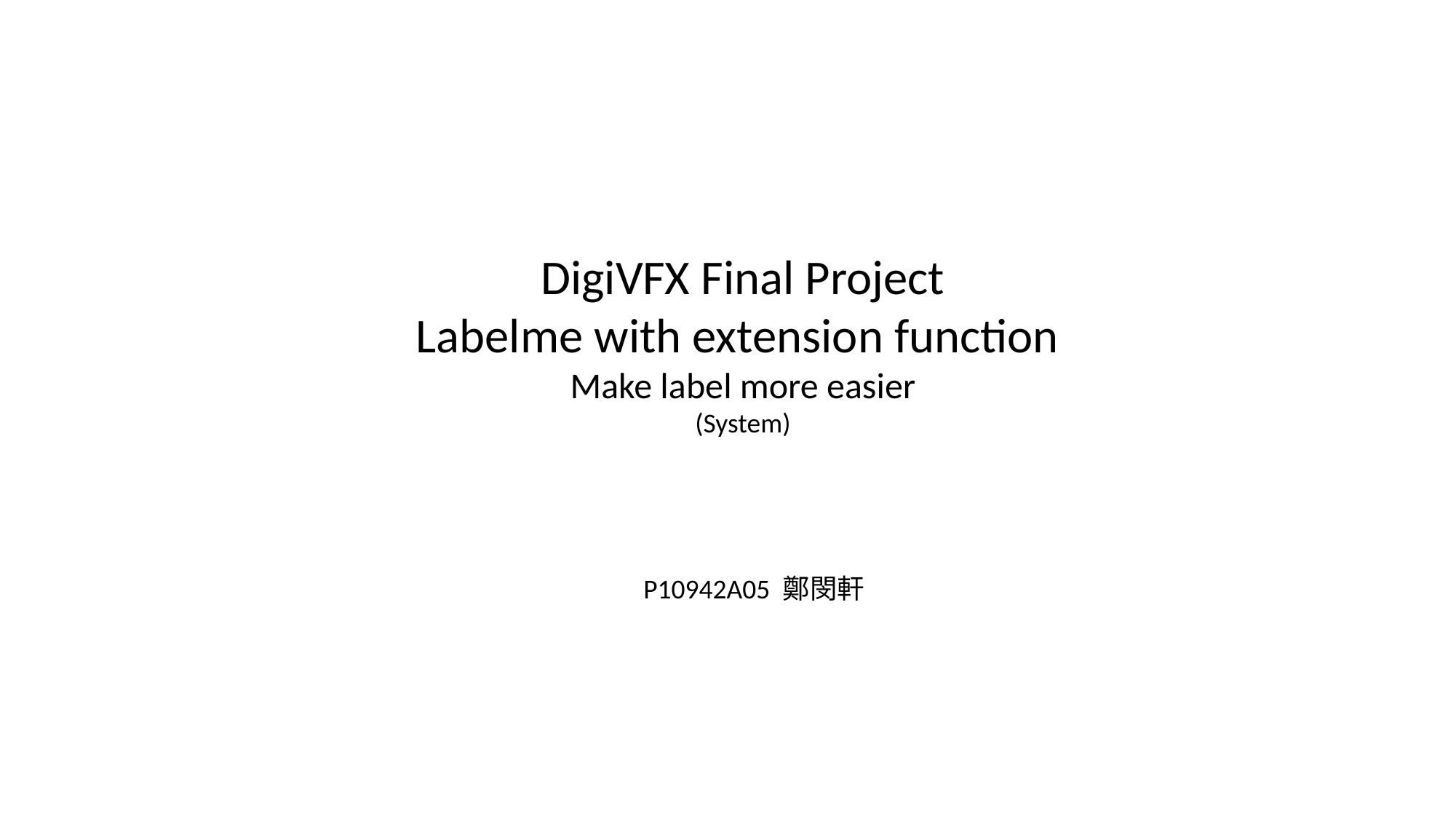

DigiVFX Final Project
Labelme with extension function  Make label more easier
(System)
P10942A05 鄭閔軒